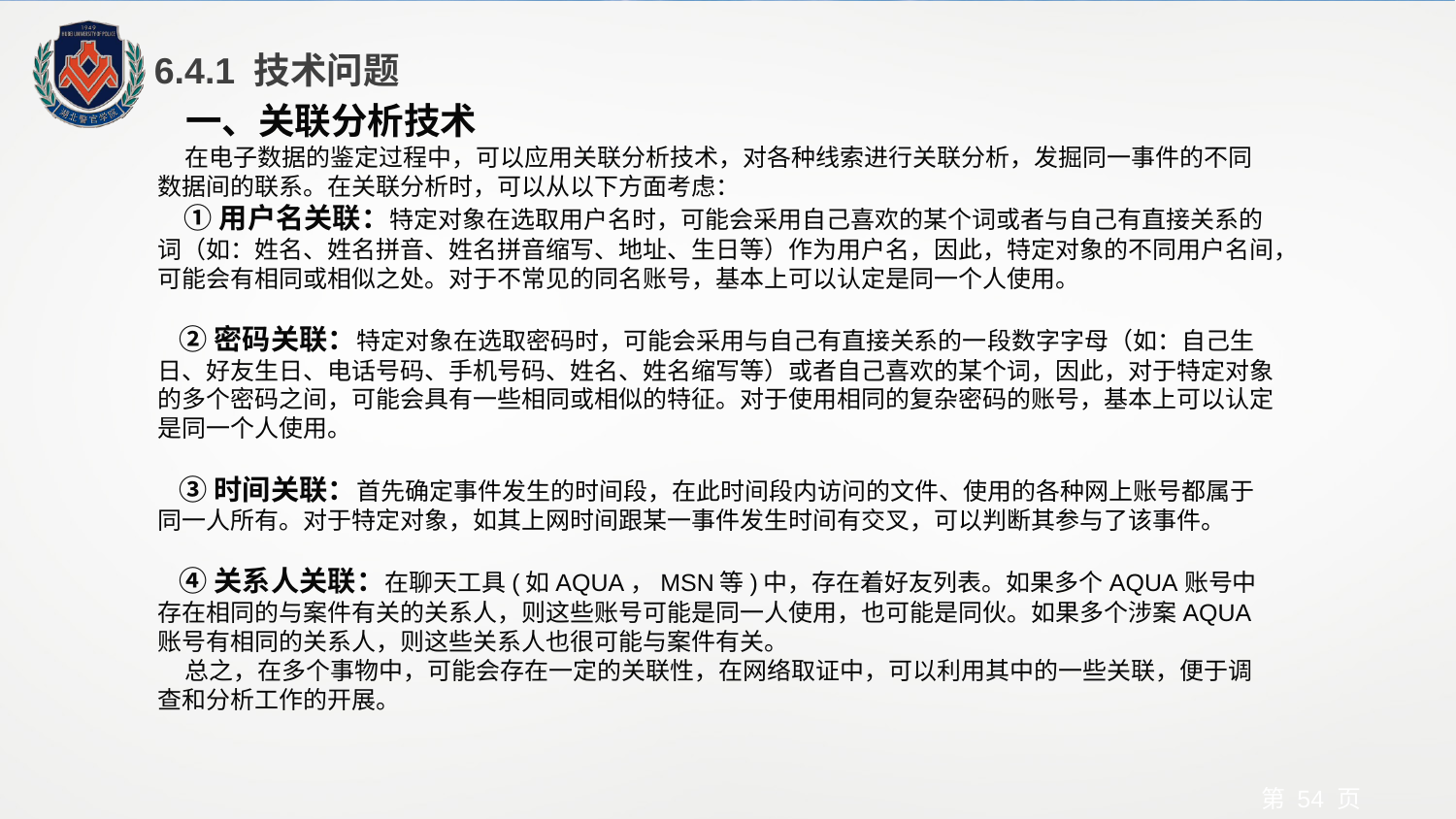

6.4.1 技术问题
    一、关联分析技术
    在电子数据的鉴定过程中，可以应用关联分析技术，对各种线索进行关联分析，发掘同一事件的不同数据间的联系。在关联分析时，可以从以下方面考虑：
    ①用户名关联：特定对象在选取用户名时，可能会采用自己喜欢的某个词或者与自己有直接关系的词（如：姓名、姓名拼音、姓名拼音缩写、地址、生日等）作为用户名，因此，特定对象的不同用户名间，可能会有相同或相似之处。对于不常见的同名账号，基本上可以认定是同一个人使用。

    ②密码关联：特定对象在选取密码时，可能会采用与自己有直接关系的一段数字字母（如：自己生日、好友生日、电话号码、手机号码、姓名、姓名缩写等）或者自己喜欢的某个词，因此，对于特定对象的多个密码之间，可能会具有一些相同或相似的特征。对于使用相同的复杂密码的账号，基本上可以认定是同一个人使用。

    ③时间关联：首先确定事件发生的时间段，在此时间段内访问的文件、使用的各种网上账号都属于同一人所有。对于特定对象，如其上网时间跟某一事件发生时间有交叉，可以判断其参与了该事件。

    ④关系人关联：在聊天工具(如AQUA，MSN等)中，存在着好友列表。如果多个AQUA账号中存在相同的与案件有关的关系人，则这些账号可能是同一人使用，也可能是同伙。如果多个涉案AQUA账号有相同的关系人，则这些关系人也很可能与案件有关。
    总之，在多个事物中，可能会存在一定的关联性，在网络取证中，可以利用其中的一些关联，便于调查和分析工作的开展。